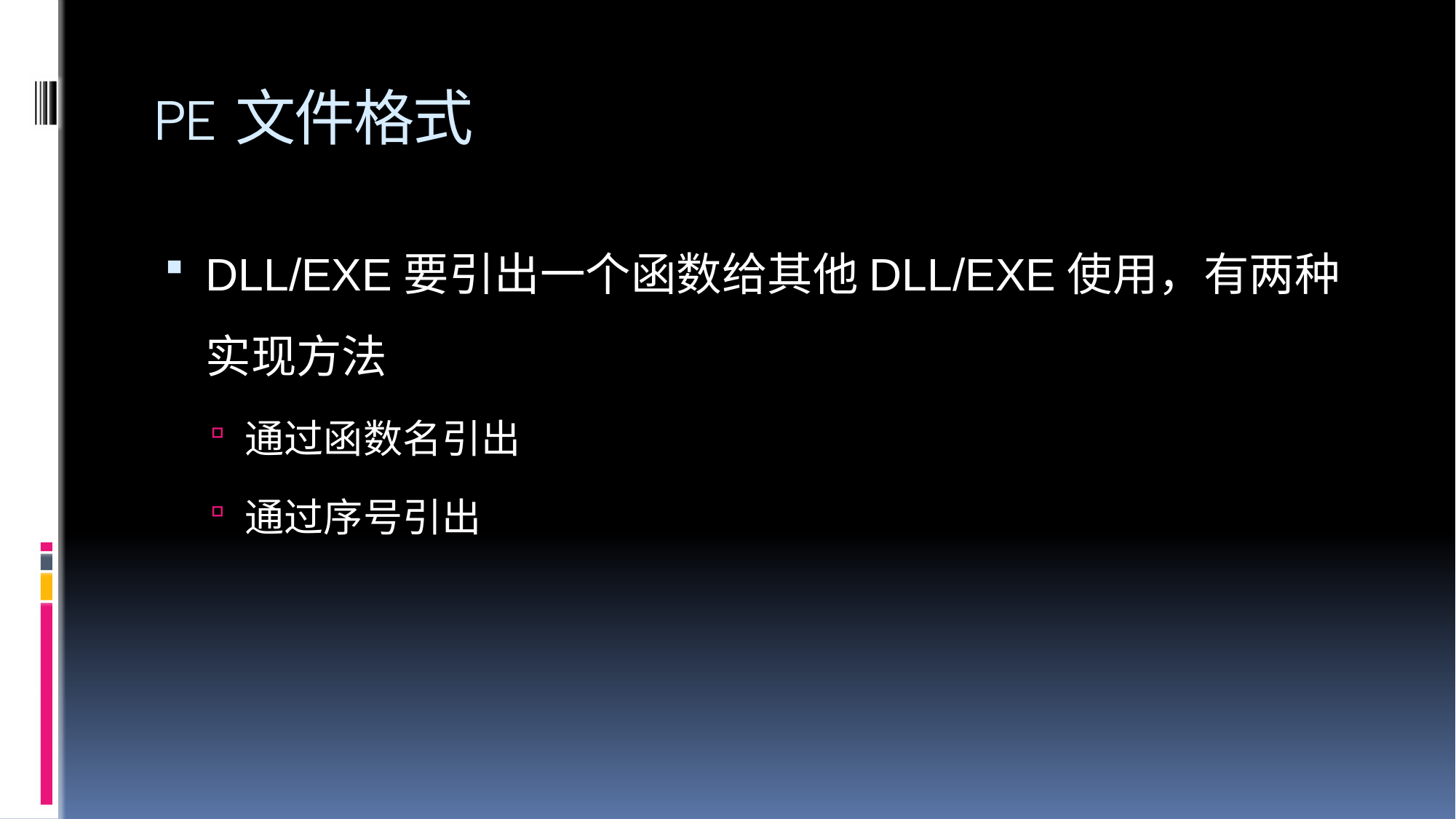

# PE文件格式
DLL/EXE要引出一个函数给其他DLL/EXE使用，有两种实现方法
通过函数名引出
通过序号引出